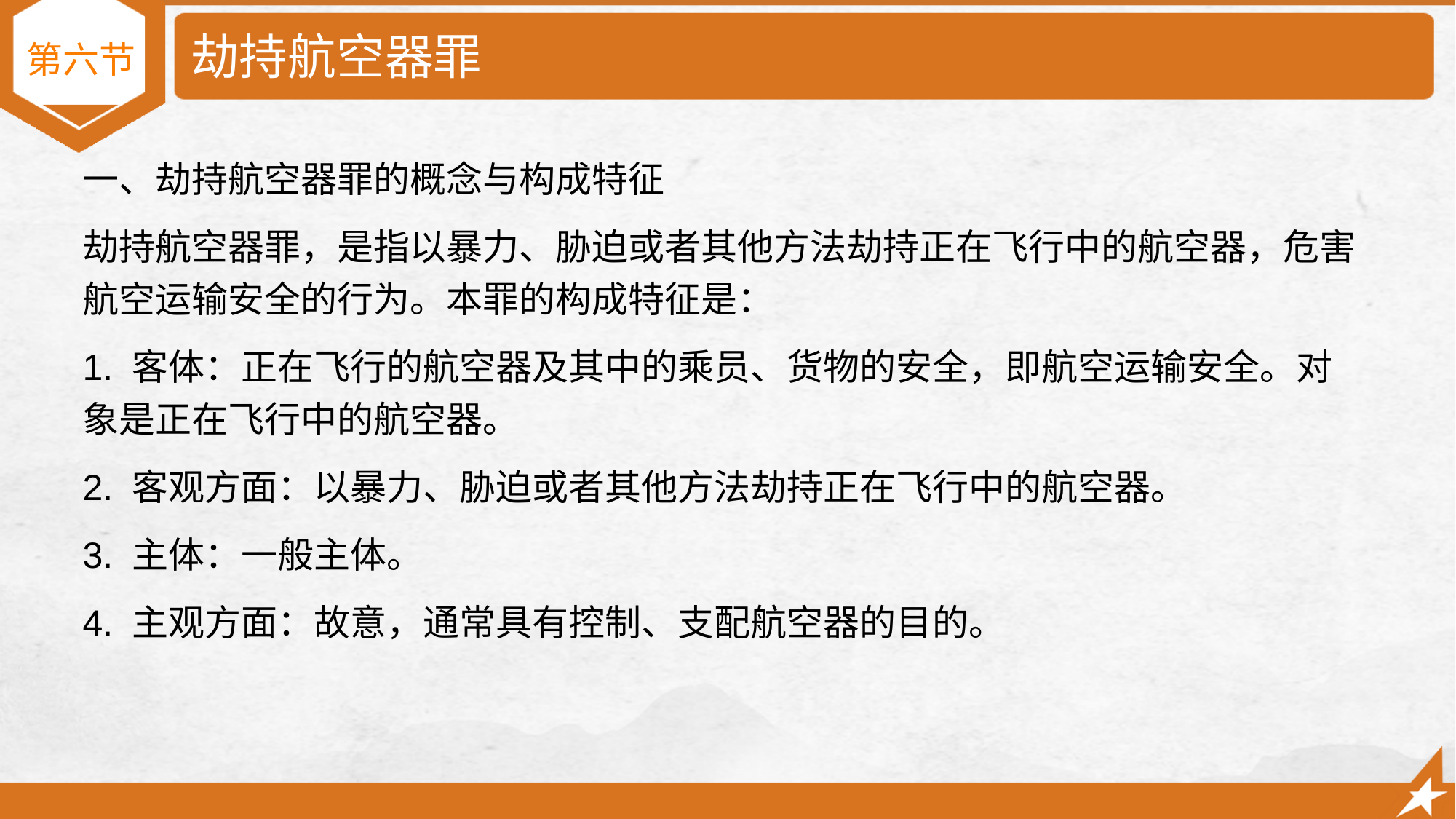

# 劫持航空器罪
第六节
一、劫持航空器罪的概念与构成特征
劫持航空器罪，是指以暴力、胁迫或者其他方法劫持正在飞行中的航空器，危害航空运输安全的行为。本罪的构成特征是：
1. 客体：正在飞行的航空器及其中的乘员、货物的安全，即航空运输安全。对象是正在飞行中的航空器。
2. 客观方面：以暴力、胁迫或者其他方法劫持正在飞行中的航空器。
3. 主体：一般主体。
4. 主观方面：故意，通常具有控制、支配航空器的目的。